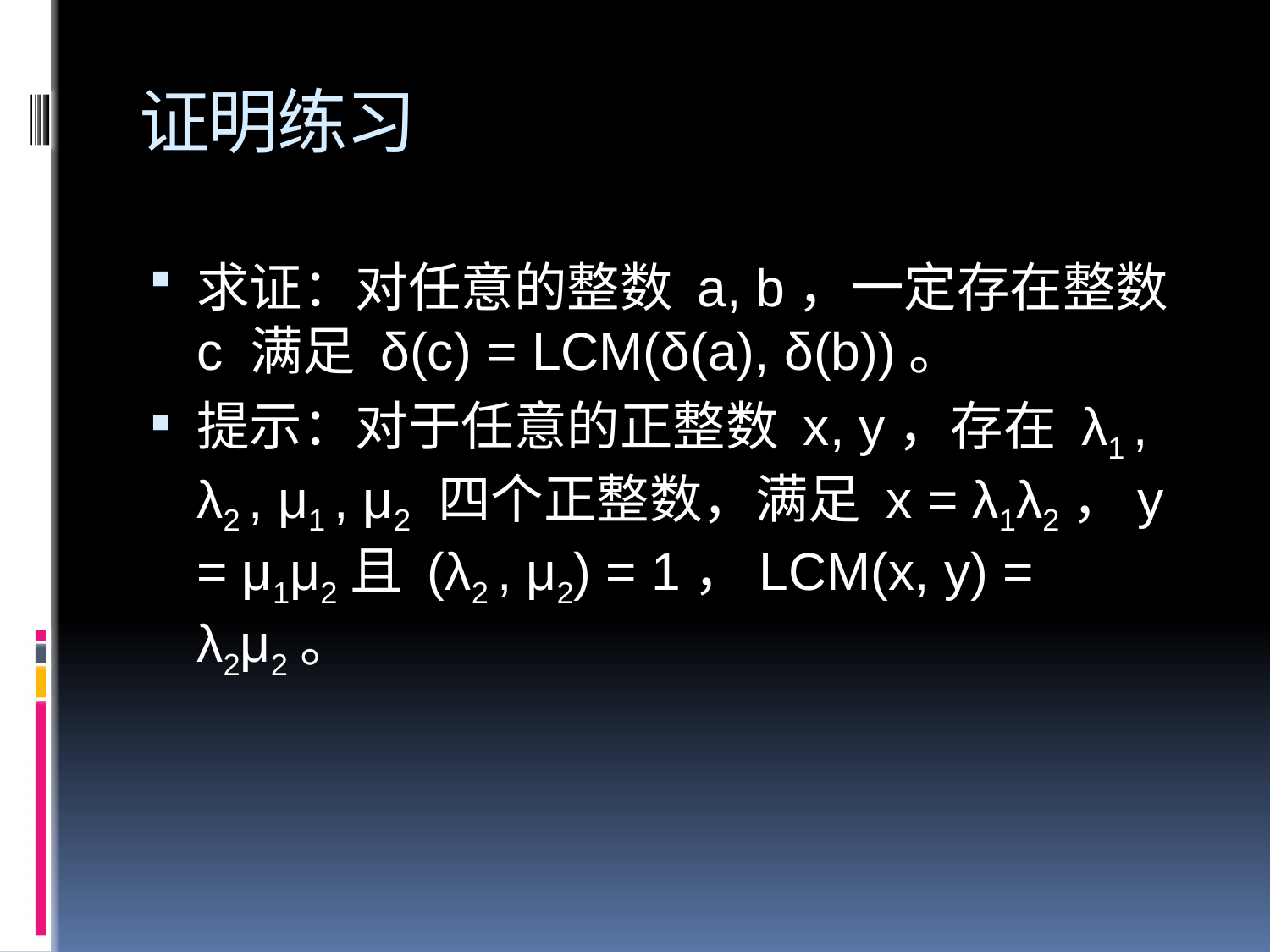

# 证明练习
求证：对任意的整数 a, b，一定存在整数 c 满足 δ(c) = LCM(δ(a), δ(b))。
提示：对于任意的正整数 x, y，存在 λ1 , λ2 , μ1 , μ2 四个正整数，满足 x = λ1λ2，y = μ1μ2且 (λ2 , μ2) = 1，LCM(x, y) = λ2μ2。